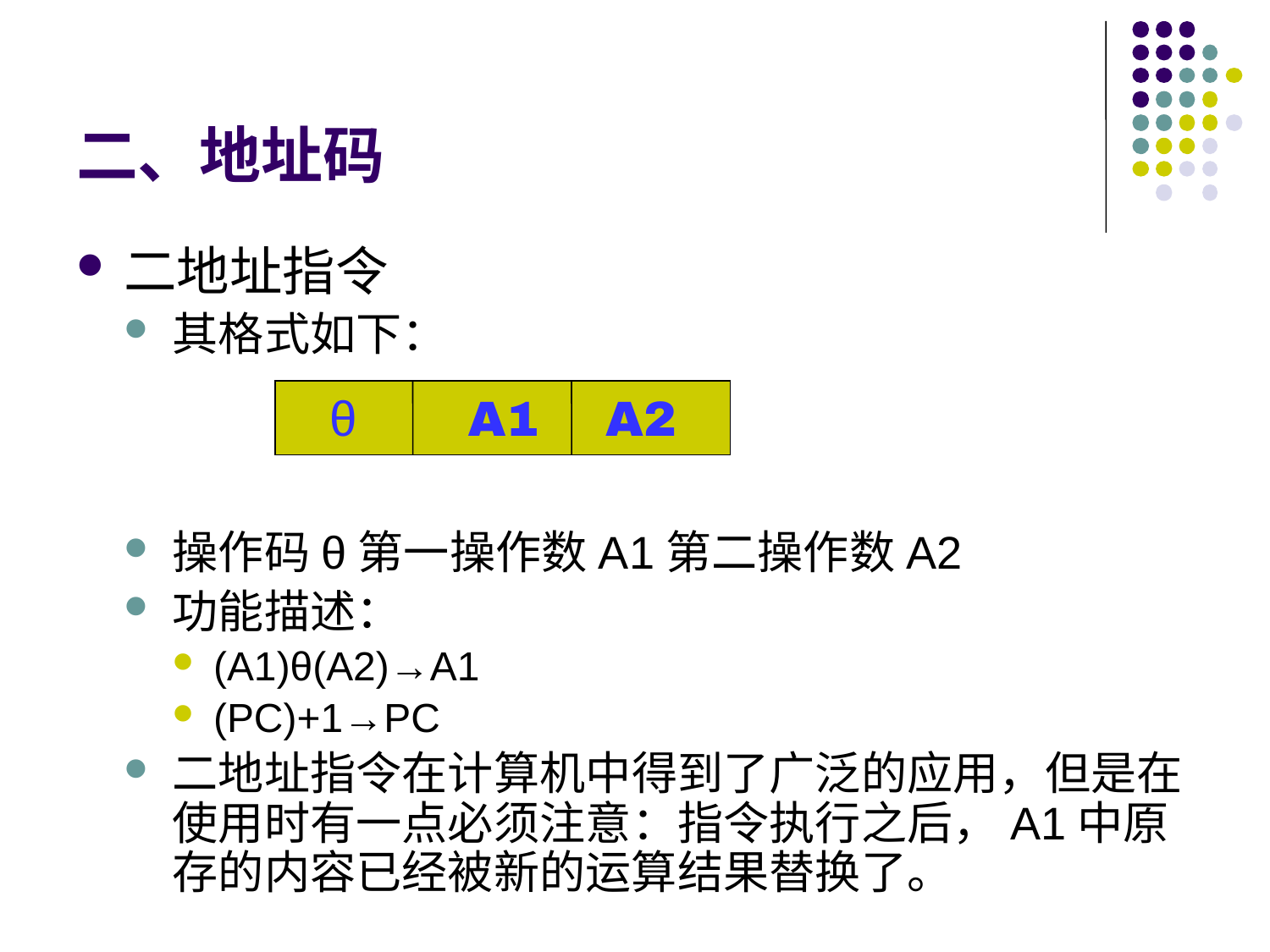

# 二、地址码
二地址指令
其格式如下：

操作码θ第一操作数A1第二操作数A2
功能描述：
(A1)θ(A2)→A1
(PC)+1→PC
二地址指令在计算机中得到了广泛的应用，但是在使用时有一点必须注意：指令执行之后，A1中原存的内容已经被新的运算结果替换了。

θ

A1

A2
18